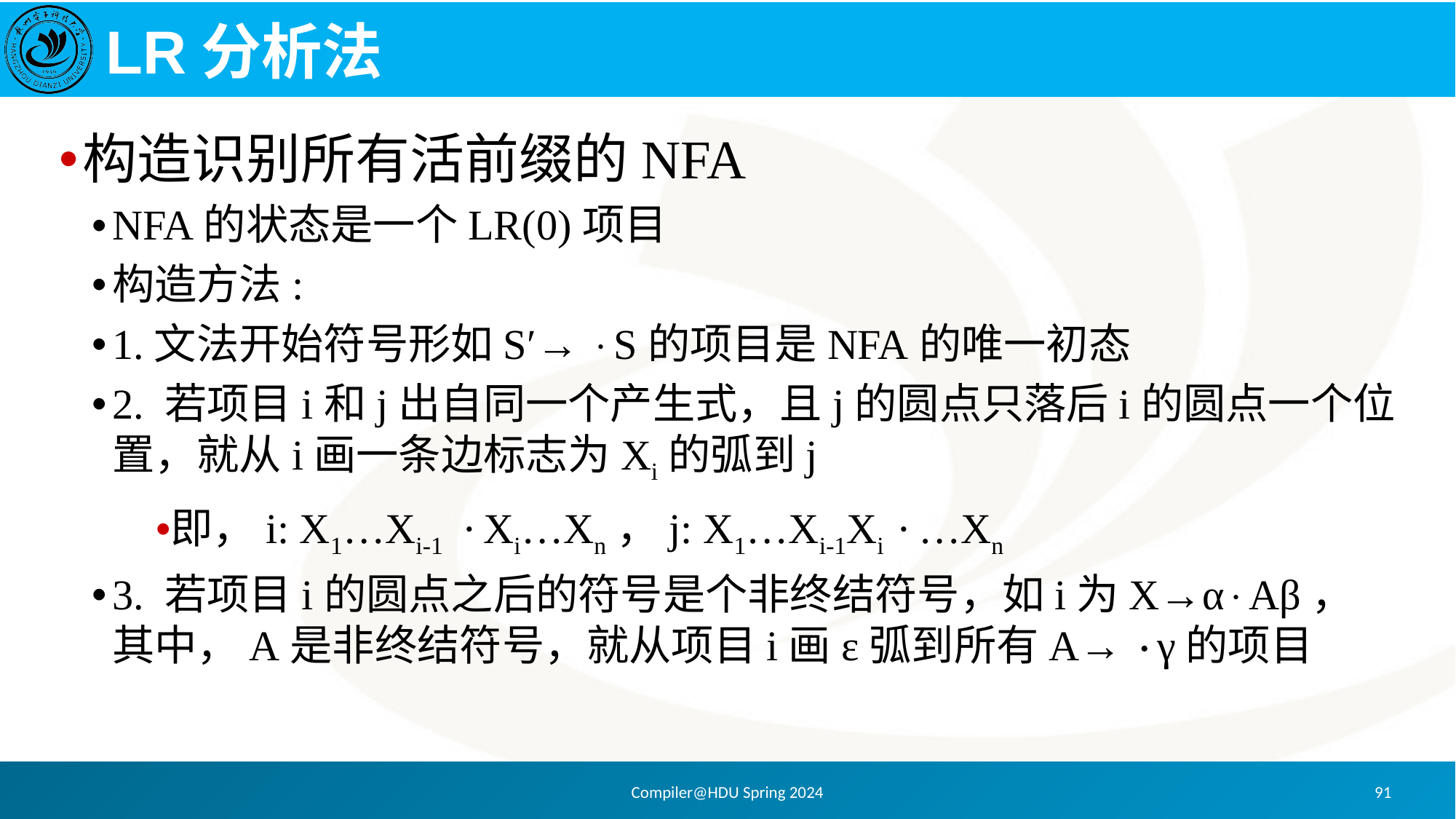

# LR分析法
构造识别所有活前缀的NFA
NFA的状态是一个LR(0)项目
构造方法:
1.文法开始符号形如S′→ ⋅S的项目是NFA的唯一初态
2. 若项目i和j出自同一个产生式，且j的圆点只落后i的圆点一个位置，就从i画一条边标志为Xi的弧到j
即，i: X1…Xi-1 ⋅Xi…Xn，j: X1…Xi-1Xi ⋅…Xn
3. 若项目i的圆点之后的符号是个非终结符号，如i为X→α⋅Aβ，其中，A是非终结符号，就从项目i画ε弧到所有A→ ⋅γ的项目
Compiler@HDU Spring 2024
91